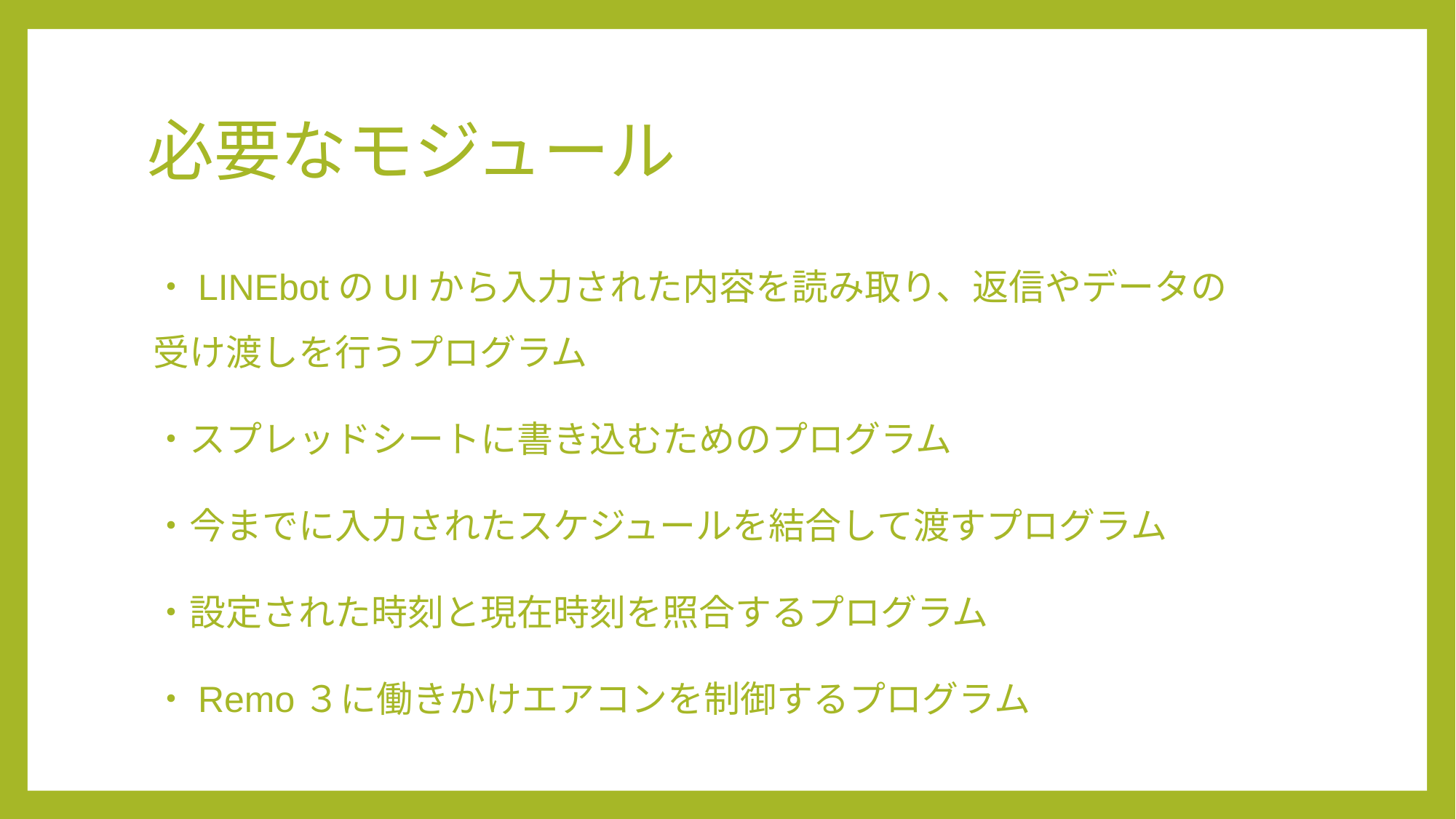

# 必要なモジュール
・LINEbotのUIから入力された内容を読み取り、返信やデータの
受け渡しを行うプログラム
・スプレッドシートに書き込むためのプログラム
・今までに入力されたスケジュールを結合して渡すプログラム
・設定された時刻と現在時刻を照合するプログラム
・Remo３に働きかけエアコンを制御するプログラム